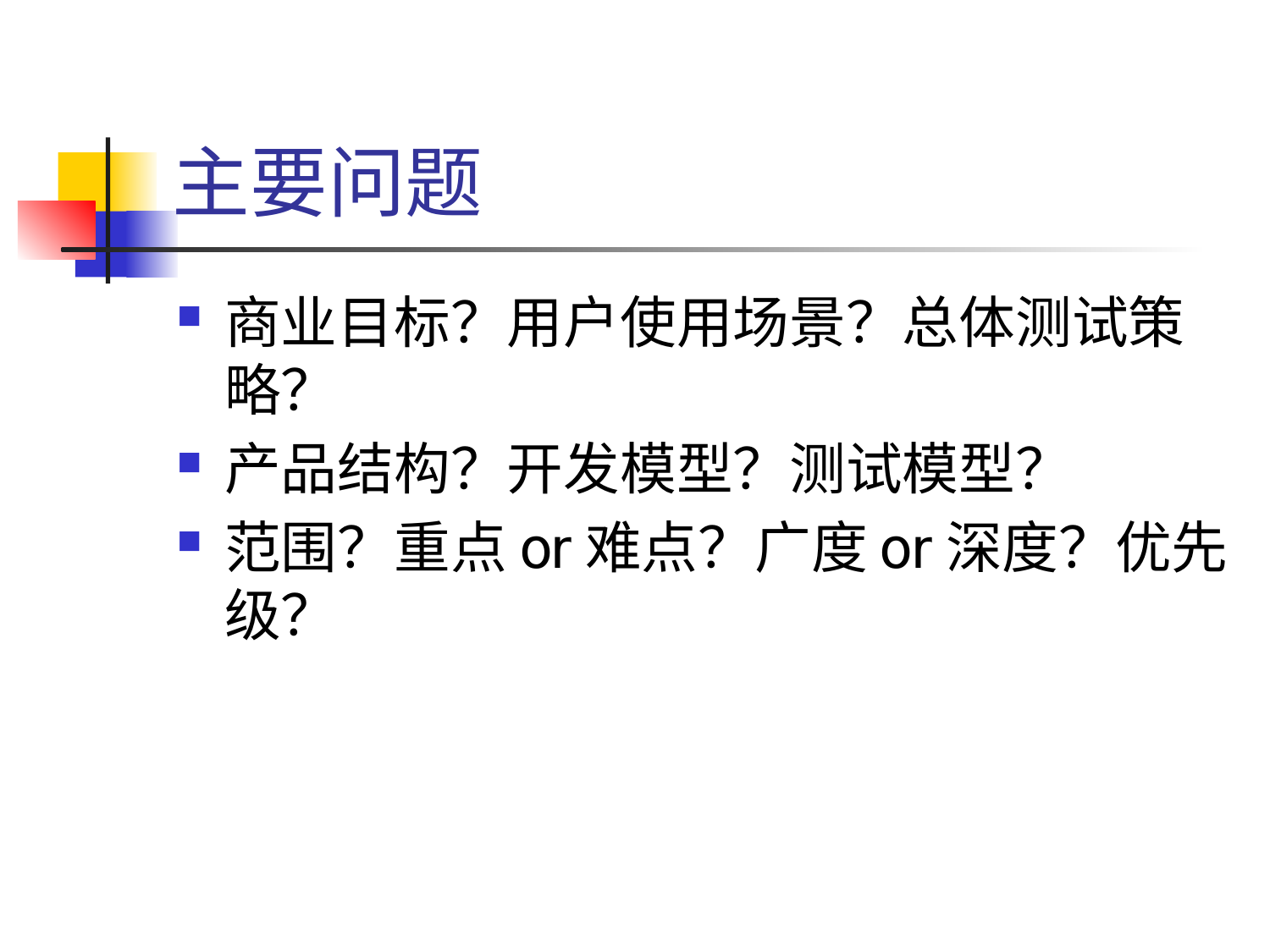

# 主要问题
商业目标？用户使用场景？总体测试策略？
产品结构？开发模型？测试模型？
范围？重点or难点？广度or深度？优先级？